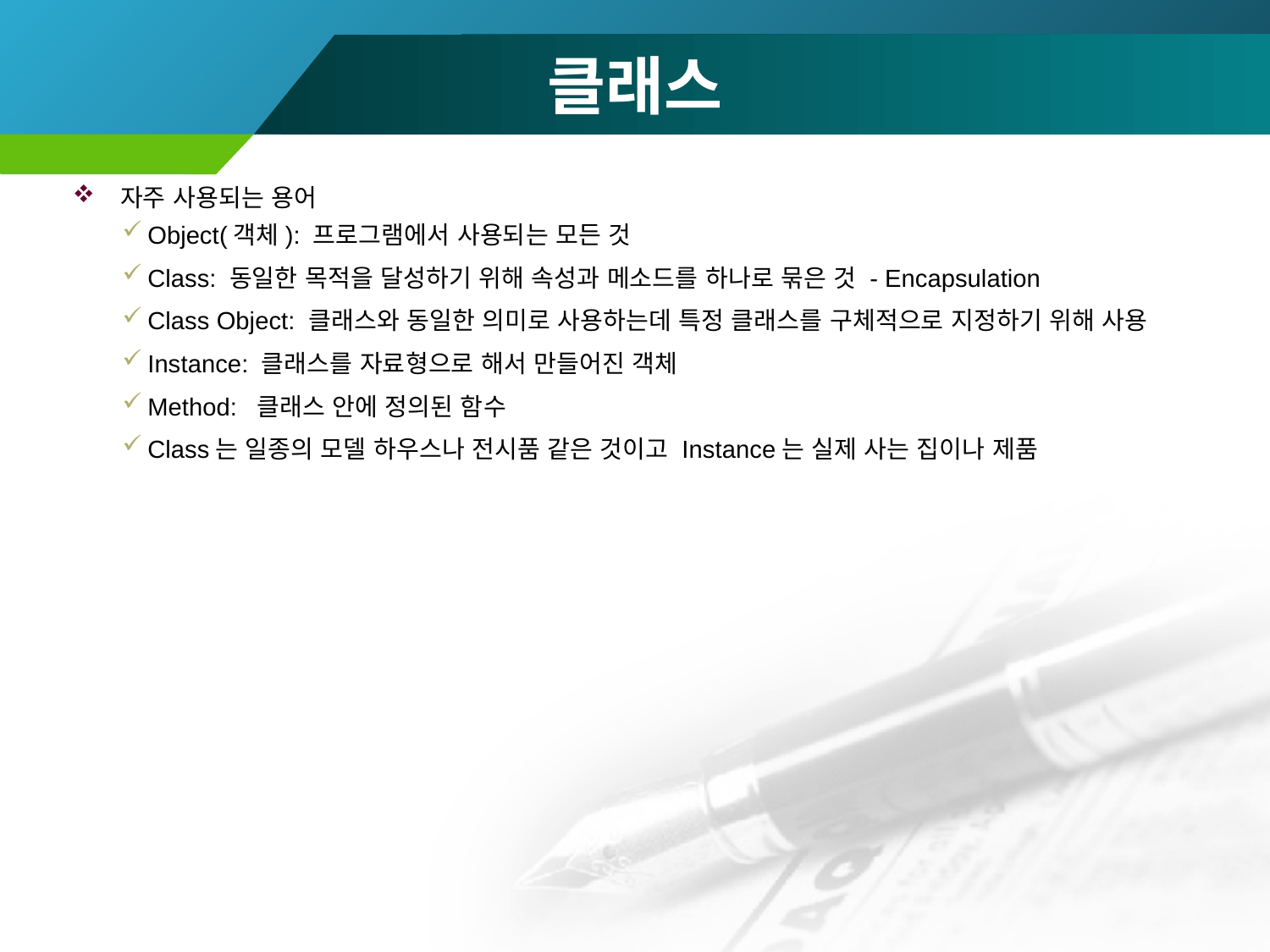

# 클래스
자주 사용되는 용어
Object(객체): 프로그램에서 사용되는 모든 것
Class: 동일한 목적을 달성하기 위해 속성과 메소드를 하나로 묶은 것 - Encapsulation
Class Object: 클래스와 동일한 의미로 사용하는데 특정 클래스를 구체적으로 지정하기 위해 사용
Instance: 클래스를 자료형으로 해서 만들어진 객체
Method:  클래스 안에 정의된 함수
Class는 일종의 모델 하우스나 전시품 같은 것이고 Instance는 실제 사는 집이나 제품